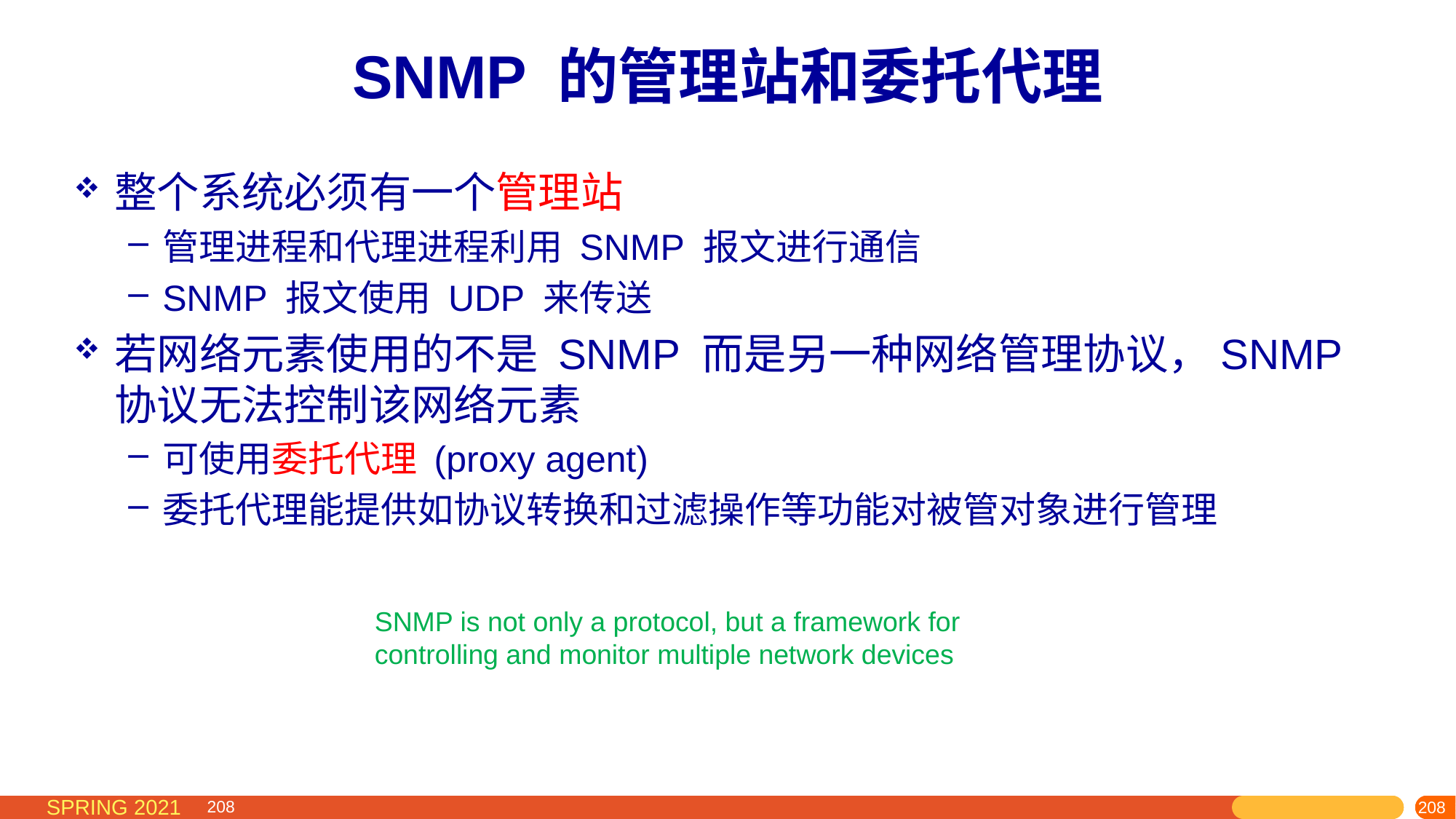

# SNMP 的管理站和委托代理
整个系统必须有一个管理站
管理进程和代理进程利用 SNMP 报文进行通信
SNMP 报文使用 UDP 来传送
若网络元素使用的不是 SNMP 而是另一种网络管理协议，SNMP 协议无法控制该网络元素
可使用委托代理 (proxy agent)
委托代理能提供如协议转换和过滤操作等功能对被管对象进行管理
SNMP is not only a protocol, but a framework for controlling and monitor multiple network devices